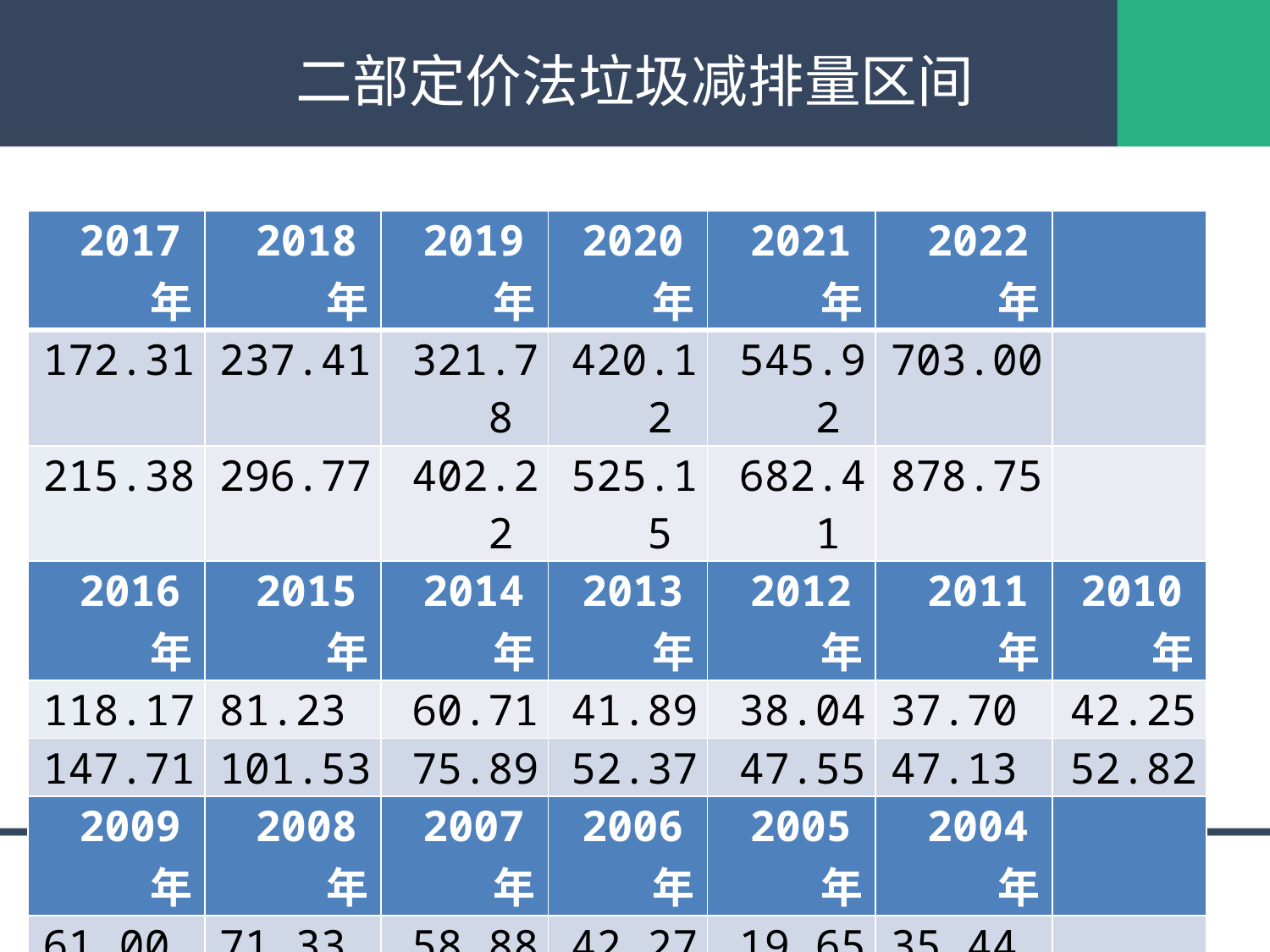

# 二部定价法垃圾减排量区间
| 2017年 | 2018年 | 2019年 | 2020年 | 2021年 | 2022年 |  |
| --- | --- | --- | --- | --- | --- | --- |
| 172.31 | 237.41 | 321.78 | 420.12 | 545.92 | 703.00 |  |
| 215.38 | 296.77 | 402.22 | 525.15 | 682.41 | 878.75 |  |
| 2016年 | 2015年 | 2014年 | 2013年 | 2012年 | 2011年 | 2010年 |
| 118.17 | 81.23 | 60.71 | 41.89 | 38.04 | 37.70 | 42.25 |
| 147.71 | 101.53 | 75.89 | 52.37 | 47.55 | 47.13 | 52.82 |
| 2009年 | 2008年 | 2007年 | 2006年 | 2005年 | 2004年 |  |
| 61.00 | 71.33 | 58.88 | 42.27 | 19.65 | 35.44 |  |
| 76.25 | 89.16 | 73.60 | 52.84 | 24.57 | 44.30 |  |